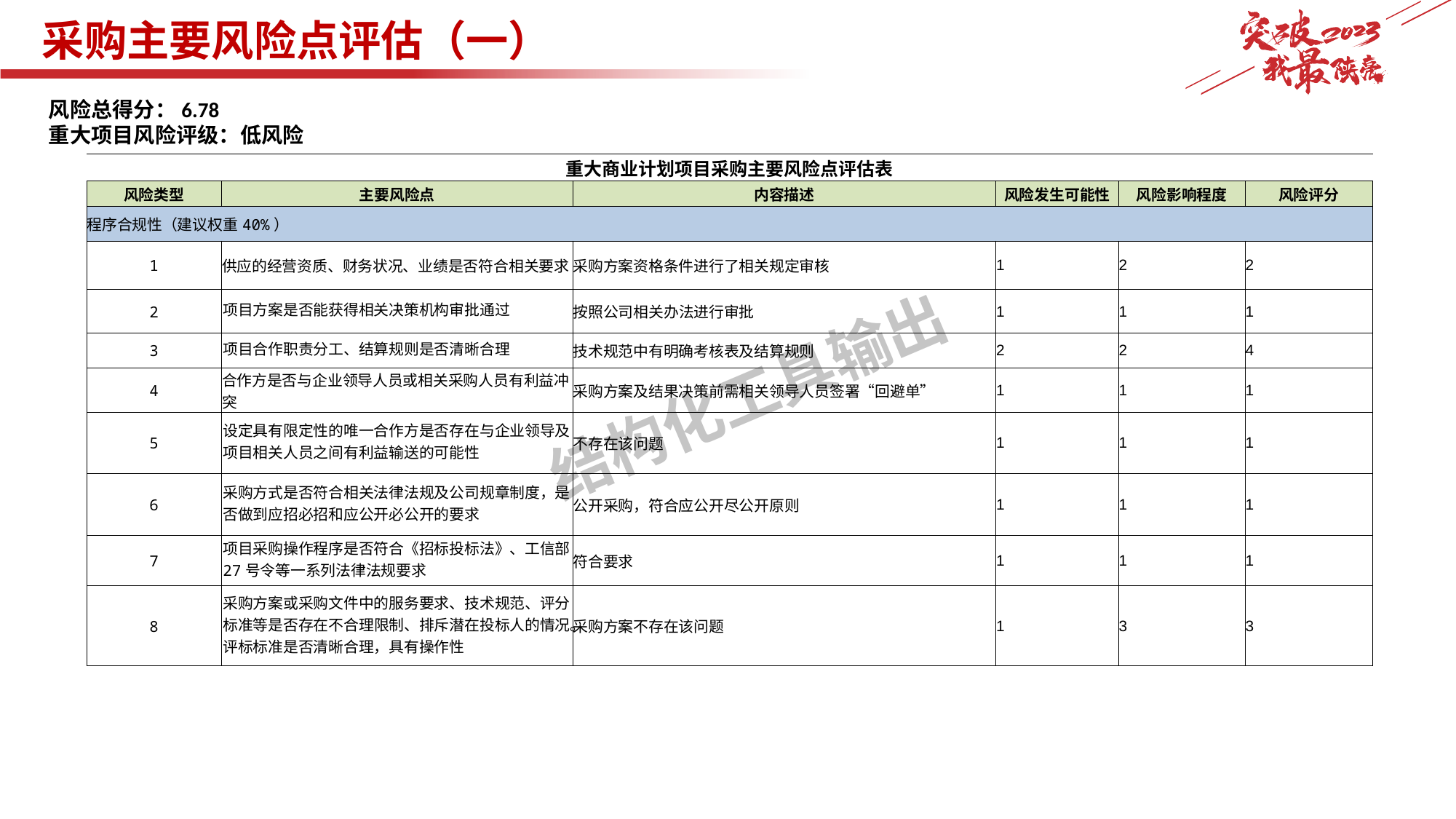

采购主要风险点评估（一）
风险总得分：6.78
重大项目风险评级：低风险
| 重大商业计划项目采购主要风险点评估表 |  |  |  |  |  |
| --- | --- | --- | --- | --- | --- |
| 风险类型 | 主要风险点 | 内容描述 | 风险发生可能性 | 风险影响程度 | 风险评分 |
| 程序合规性（建议权重40%） |  |  |  |  |  |
| 1 | 供应的经营资质、财务状况、业绩是否符合相关要求 | 采购方案资格条件进行了相关规定审核 | 1 | 2 | 2 |
| 2 | 项目方案是否能获得相关决策机构审批通过 | 按照公司相关办法进行审批 | 1 | 1 | 1 |
| 3 | 项目合作职责分工、结算规则是否清晰合理 | 技术规范中有明确考核表及结算规则 | 2 | 2 | 4 |
| 4 | 合作方是否与企业领导人员或相关采购人员有利益冲突 | 采购方案及结果决策前需相关领导人员签署“回避单” | 1 | 1 | 1 |
| 5 | 设定具有限定性的唯一合作方是否存在与企业领导及项目相关人员之间有利益输送的可能性 | 不存在该问题 | 1 | 1 | 1 |
| 6 | 采购方式是否符合相关法律法规及公司规章制度，是否做到应招必招和应公开必公开的要求 | 公开采购，符合应公开尽公开原则 | 1 | 1 | 1 |
| 7 | 项目采购操作程序是否符合《招标投标法》、工信部27号令等一系列法律法规要求 | 符合要求 | 1 | 1 | 1 |
| 8 | 采购方案或采购文件中的服务要求、技术规范、评分标准等是否存在不合理限制、排斥潜在投标人的情况。评标标准是否清晰合理，具有操作性 | 采购方案不存在该问题 | 1 | 3 | 3 |